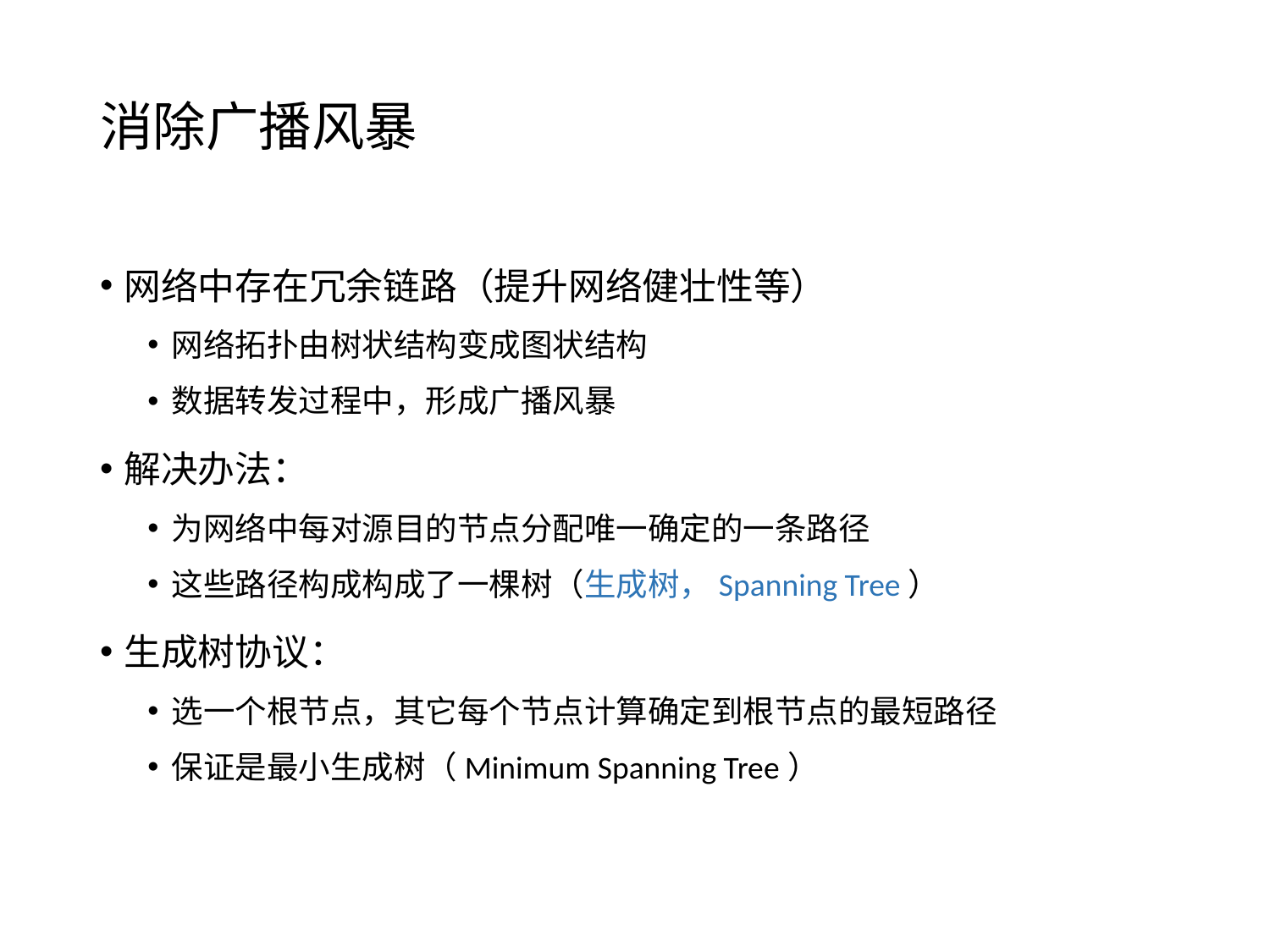

# 消除广播风暴
网络中存在冗余链路（提升网络健壮性等）
网络拓扑由树状结构变成图状结构
数据转发过程中，形成广播风暴
解决办法：
为网络中每对源目的节点分配唯一确定的一条路径
这些路径构成构成了一棵树（生成树，Spanning Tree）
生成树协议：
选一个根节点，其它每个节点计算确定到根节点的最短路径
保证是最小生成树（Minimum Spanning Tree）
8